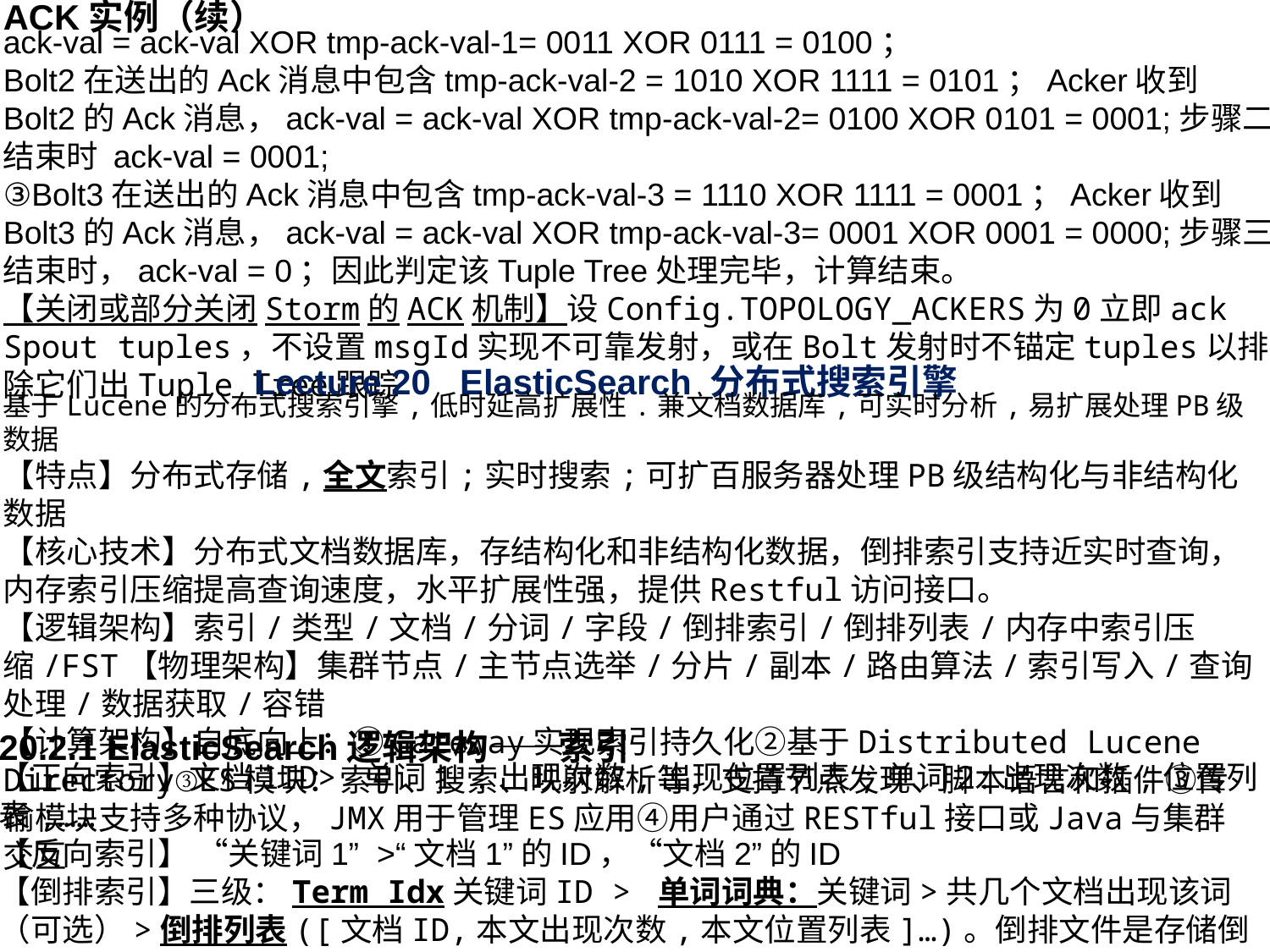

ACK实例（续）
ack-val = ack-val XOR tmp-ack-val-1= 0011 XOR 0111 = 0100；
Bolt2在送出的Ack消息中包含tmp-ack-val-2 = 1010 XOR 1111 = 0101；Acker收到Bolt2的Ack消息，ack-val = ack-val XOR tmp-ack-val-2= 0100 XOR 0101 = 0001;步骤二结束时 ack-val = 0001;
③Bolt3在送出的Ack消息中包含tmp-ack-val-3 = 1110 XOR 1111 = 0001；Acker收到Bolt3的Ack消息，ack-val = ack-val XOR tmp-ack-val-3= 0001 XOR 0001 = 0000;步骤三结束时，ack-val = 0；因此判定该Tuple Tree处理完毕，计算结束。
【关闭或部分关闭Storm的ACK机制】设Config.TOPOLOGY_ACKERS为0立即ack Spout tuples，不设置msgId实现不可靠发射，或在Bolt发射时不锚定tuples以排除它们出Tuple Tree跟踪
Lecture 20   ElasticSearch 分布式搜索引擎
基于Lucene的分布式搜索引擎,低时延高扩展性.兼文档数据库,可实时分析,易扩展处理PB级数据
【特点】分布式存储,全文索引;实时搜索;可扩百服务器处理PB级结构化与非结构化数据
【核心技术】分布式文档数据库，存结构化和非结构化数据，倒排索引支持近实时查询，内存索引压缩提高查询速度，水平扩展性强，提供Restful访问接口。
【逻辑架构】索引/类型/文档/分词/字段/倒排索引/倒排列表/内存中索引压缩/FST【物理架构】集群节点/主节点选举/分片/副本/路由算法/索引写入/查询处理/数据获取/容错
【计算架构】自底向上：①Gateway实现索引持久化②基于Distributed Lucene Directory③ES模块：索引、搜索、映射解析等，支持节点发现、脚本语言和插件③传输模块支持多种协议，JMX用于管理ES应用④用户通过RESTful接口或Java与集群交互

20.2.1 ElasticSearch逻辑架构——索引
【正向索引】文档1ID> 单词1 :出现次数,出现位置列表;单词2:出现次数,位置列表;……
【反向索引】 “关键词1”  >“文档1”的ID，“文档2”的ID
【倒排索引】三级：Term Idx关键词ID > 单词词典：关键词>共几个文档出现该词（可选）>倒排列表([文档ID,本文出现次数,本文位置列表]…)。倒排文件是存储倒排索引的物理文件。压缩：大数变成小数仅存储增量值（更新为与前项差），字节(byte)存储而非整数存